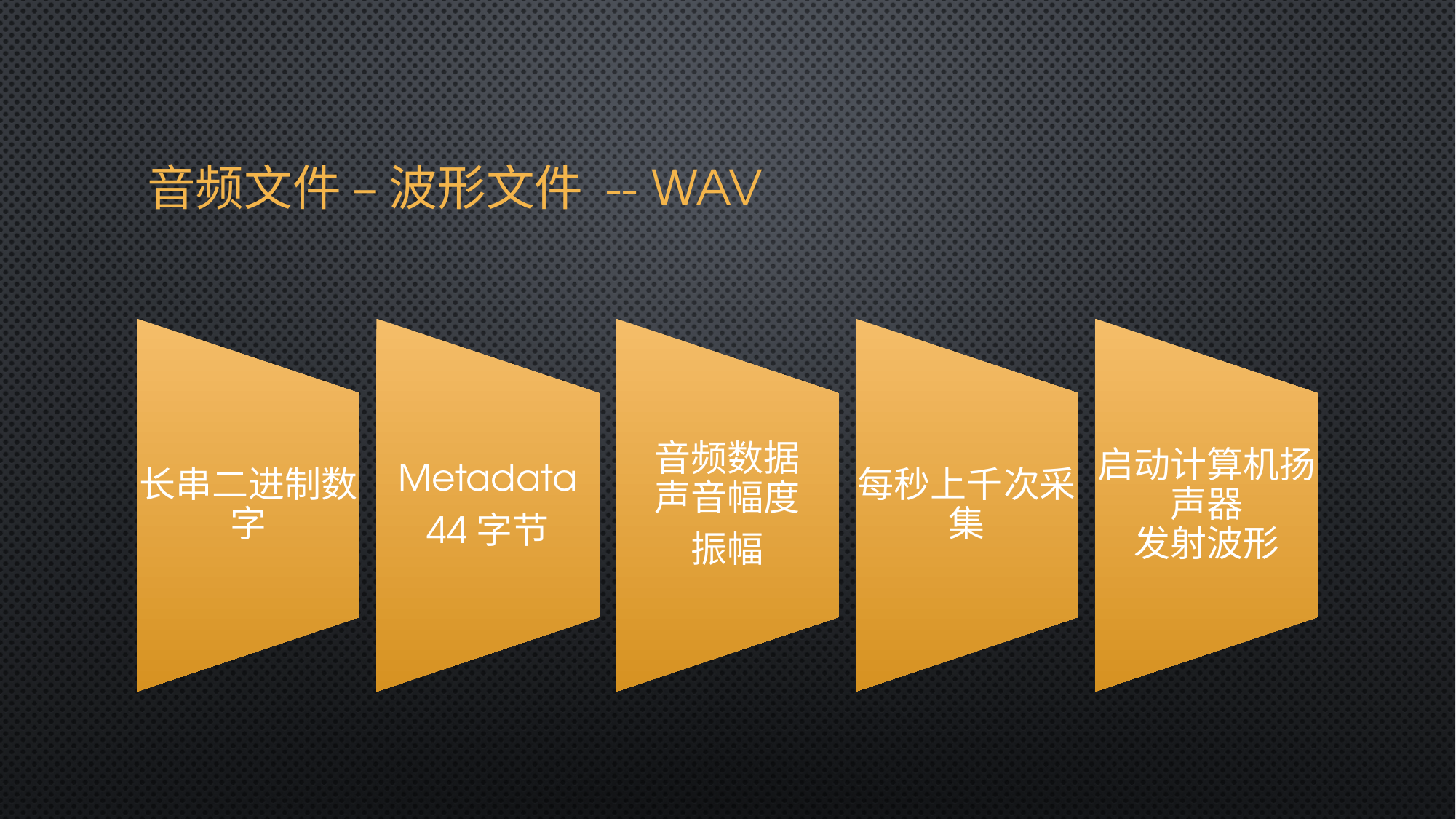

# 音频文件 – 波形文件 -- wav
长串二进制数字
Metadata
44字节
音频数据
声音幅度
振幅
每秒上千次采集
启动计算机扬声器
发射波形